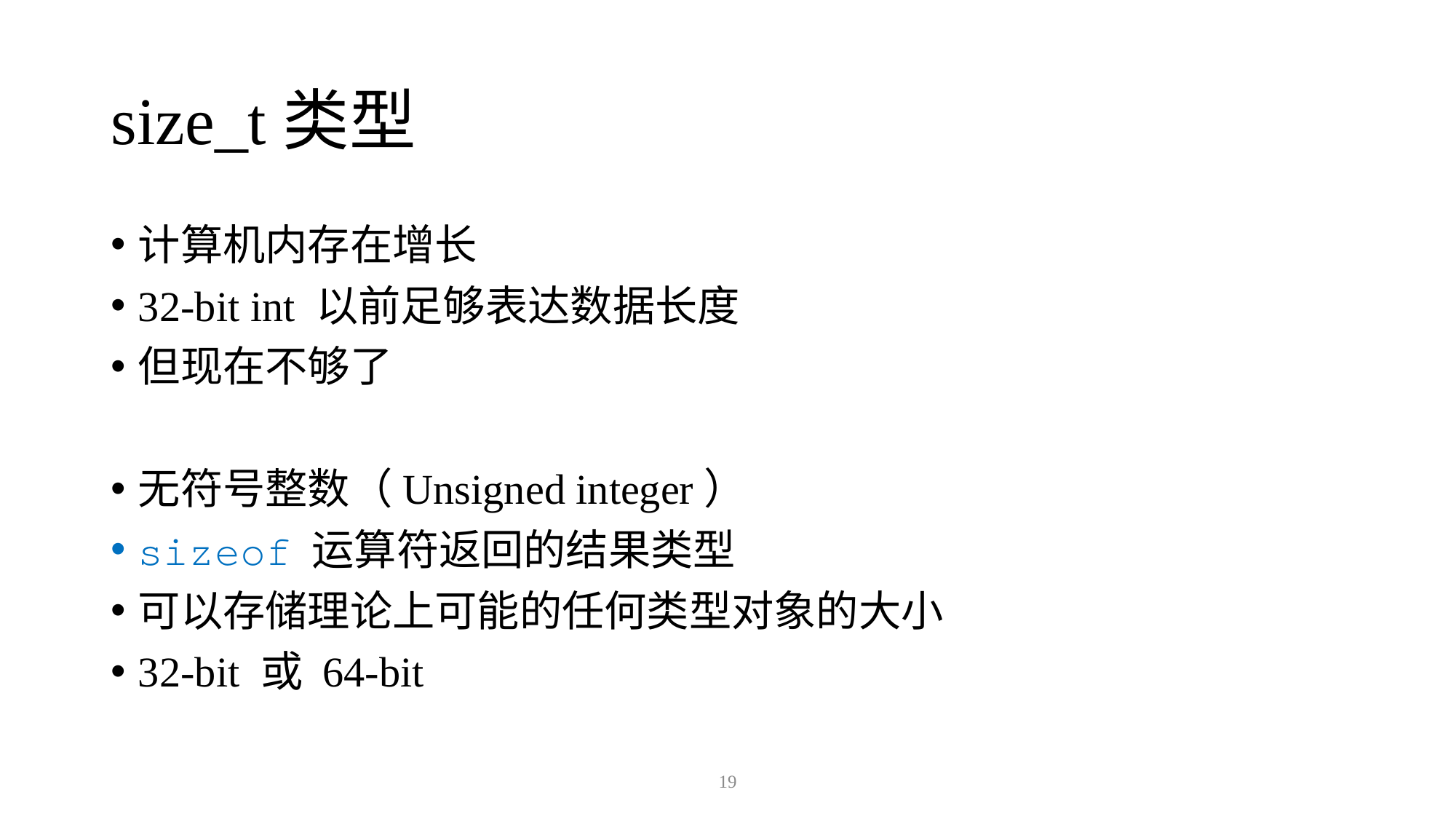

# size_t类型
计算机内存在增长
32-bit int 以前足够表达数据长度
但现在不够了

无符号整数（Unsigned integer）
sizeof 运算符返回的结果类型
可以存储理论上可能的任何类型对象的大小
32-bit 或 64-bit
19